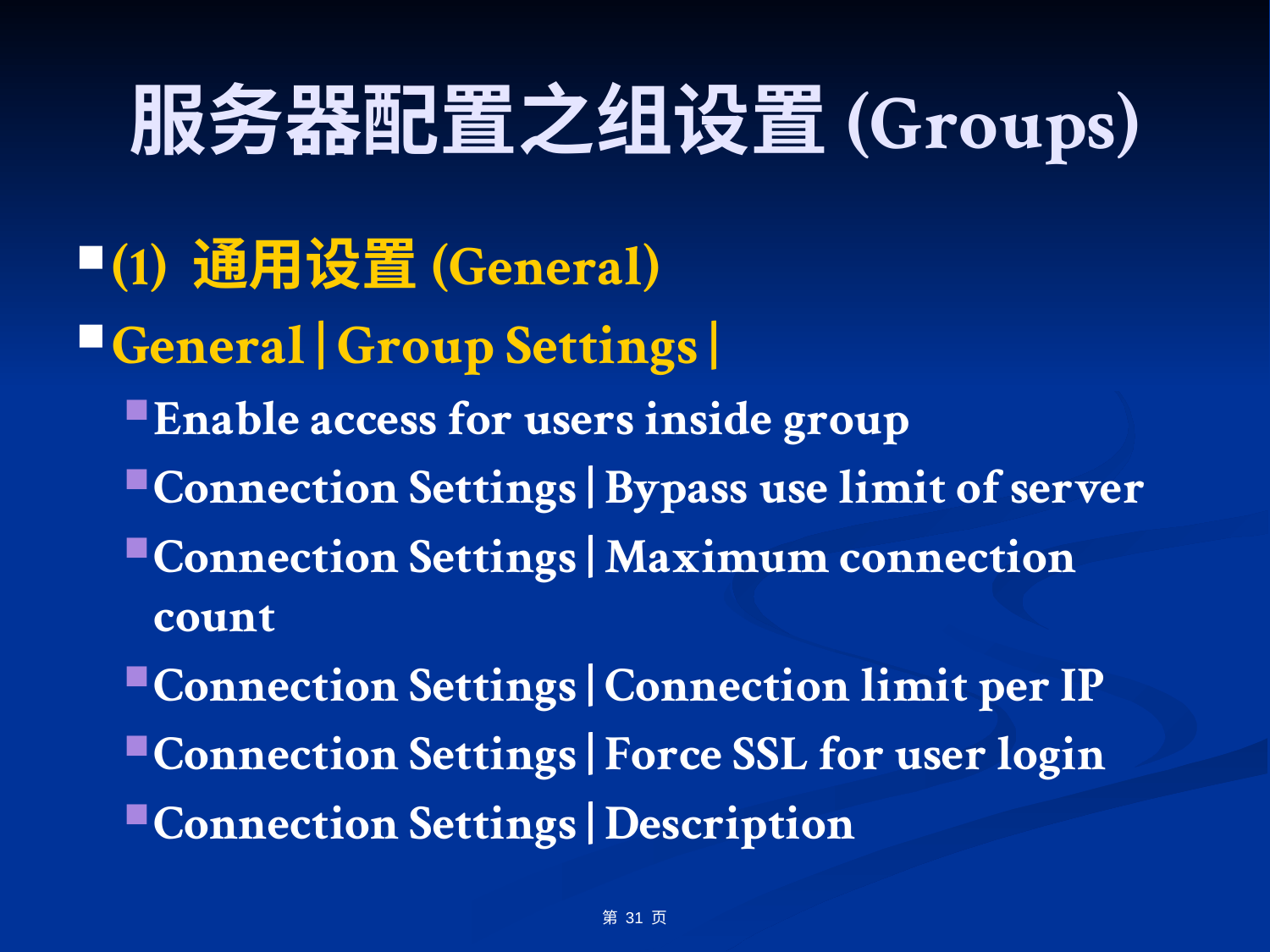

# 服务器配置之组设置(Groups)
(1) 通用设置(General)
General | Group Settings |
Enable access for users inside group
Connection Settings | Bypass use limit of server
Connection Settings | Maximum connection count
Connection Settings | Connection limit per IP
Connection Settings | Force SSL for user login
Connection Settings | Description
第 31 页